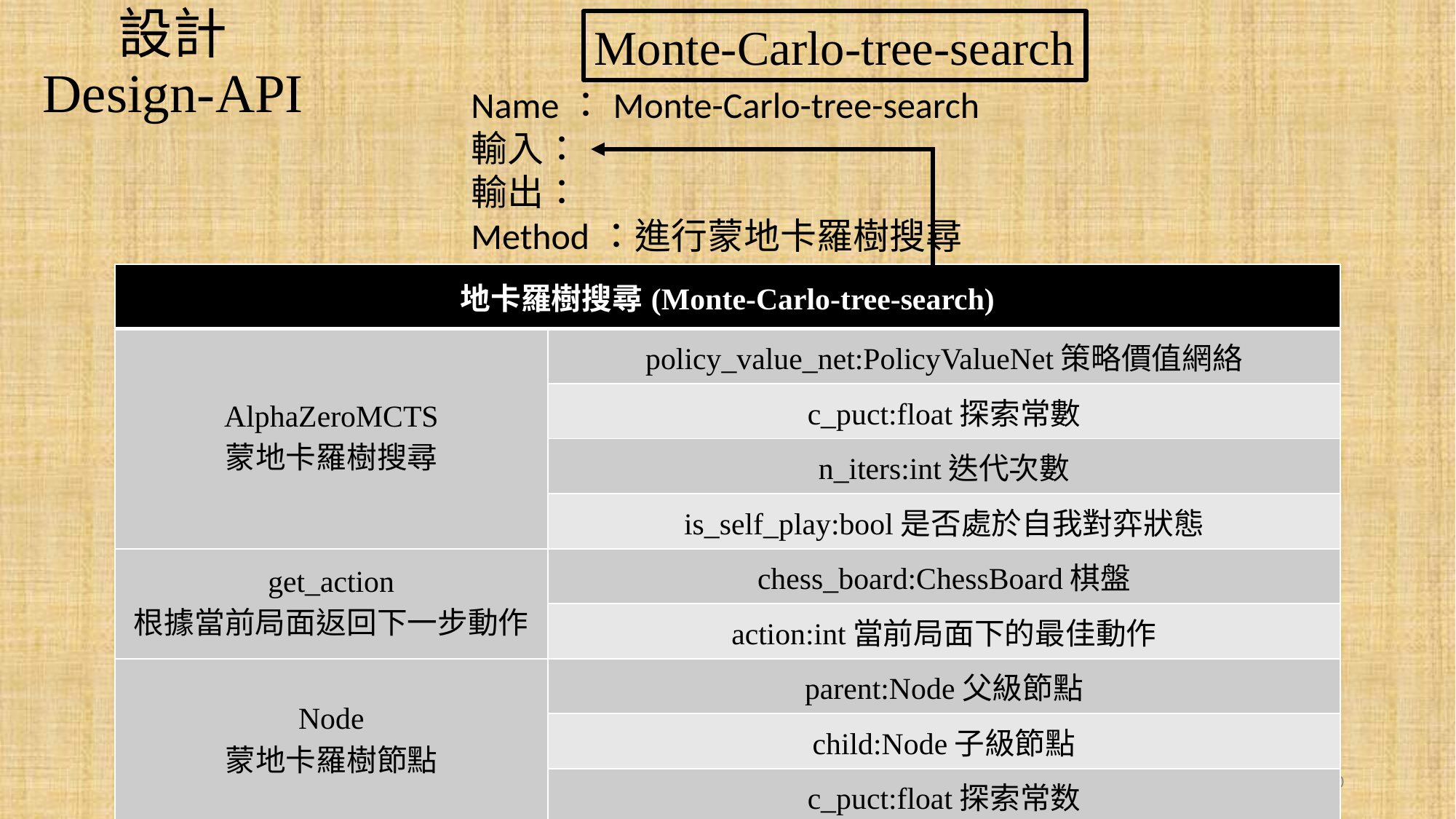

# 設計 Design-API
Monte-Carlo-tree-search
Name：Monte-Carlo-tree-search
輸入：
輸出：
Method：進行蒙地卡羅樹搜尋
| 地卡羅樹搜尋(Monte-Carlo-tree-search) |  |
| --- | --- |
| AlphaZeroMCTS 蒙地卡羅樹搜尋 | policy\_value\_net:PolicyValueNet策略價值網絡 |
|  | c\_puct:float探索常數 |
|  | n\_iters:int迭代次數 |
|  | is\_self\_play:bool是否處於自我對弈狀態 |
| get\_action 根據當前局面返回下一步動作 | chess\_board:ChessBoard棋盤 |
|  | action:int當前局面下的最佳動作 |
| Node 蒙地卡羅樹節點 | parent:Node父級節點 |
|  | child:Node子級節點 |
|  | c\_puct:float探索常数 |
10